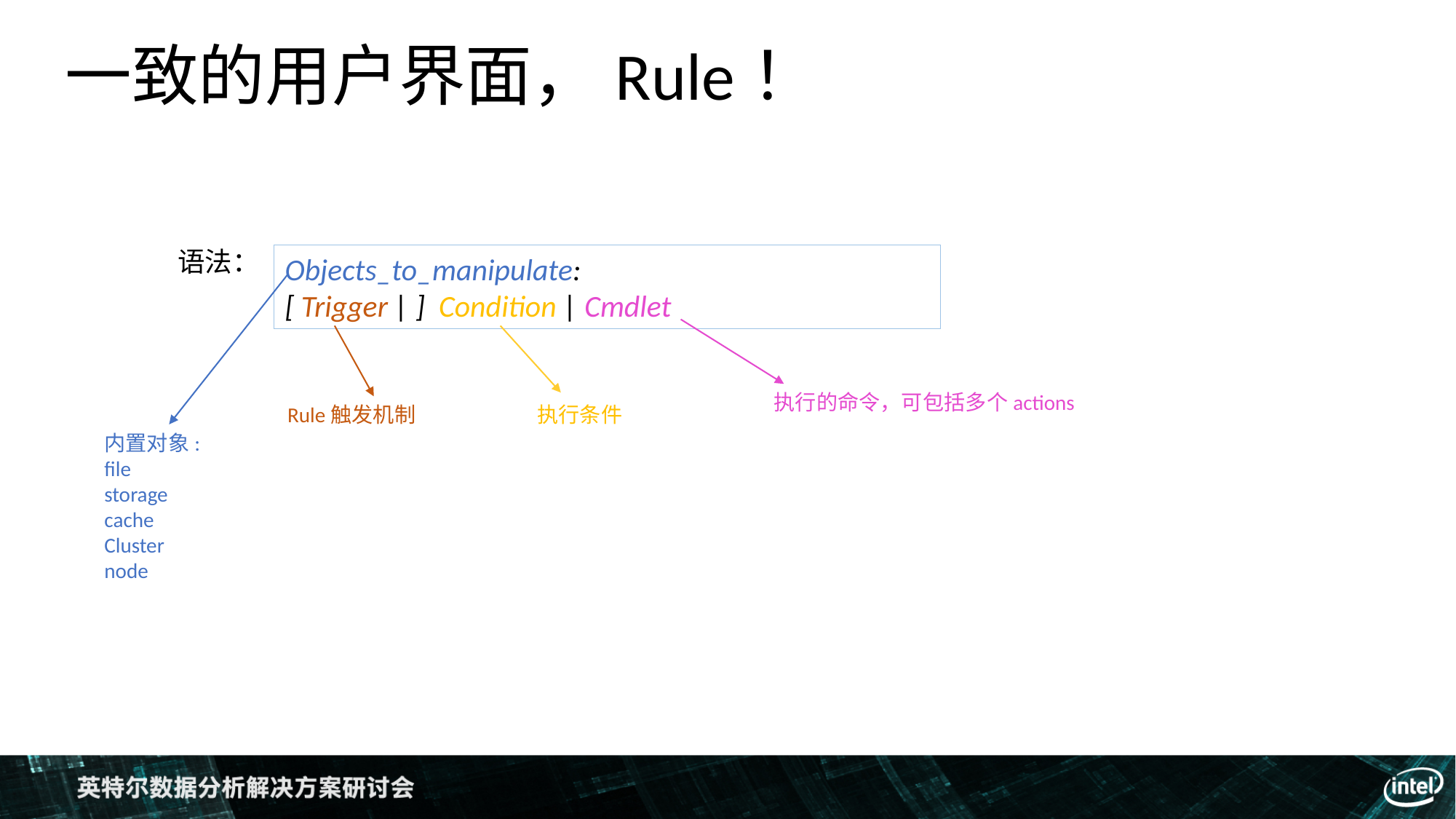

一致的用户界面，Rule！
语法：
Objects_to_manipulate:
[ Trigger | ]  Condition | Cmdlet
内置对象:
file
storage
cache
Cluster
node
执行的命令，可包括多个actions
Rule触发机制
执行条件